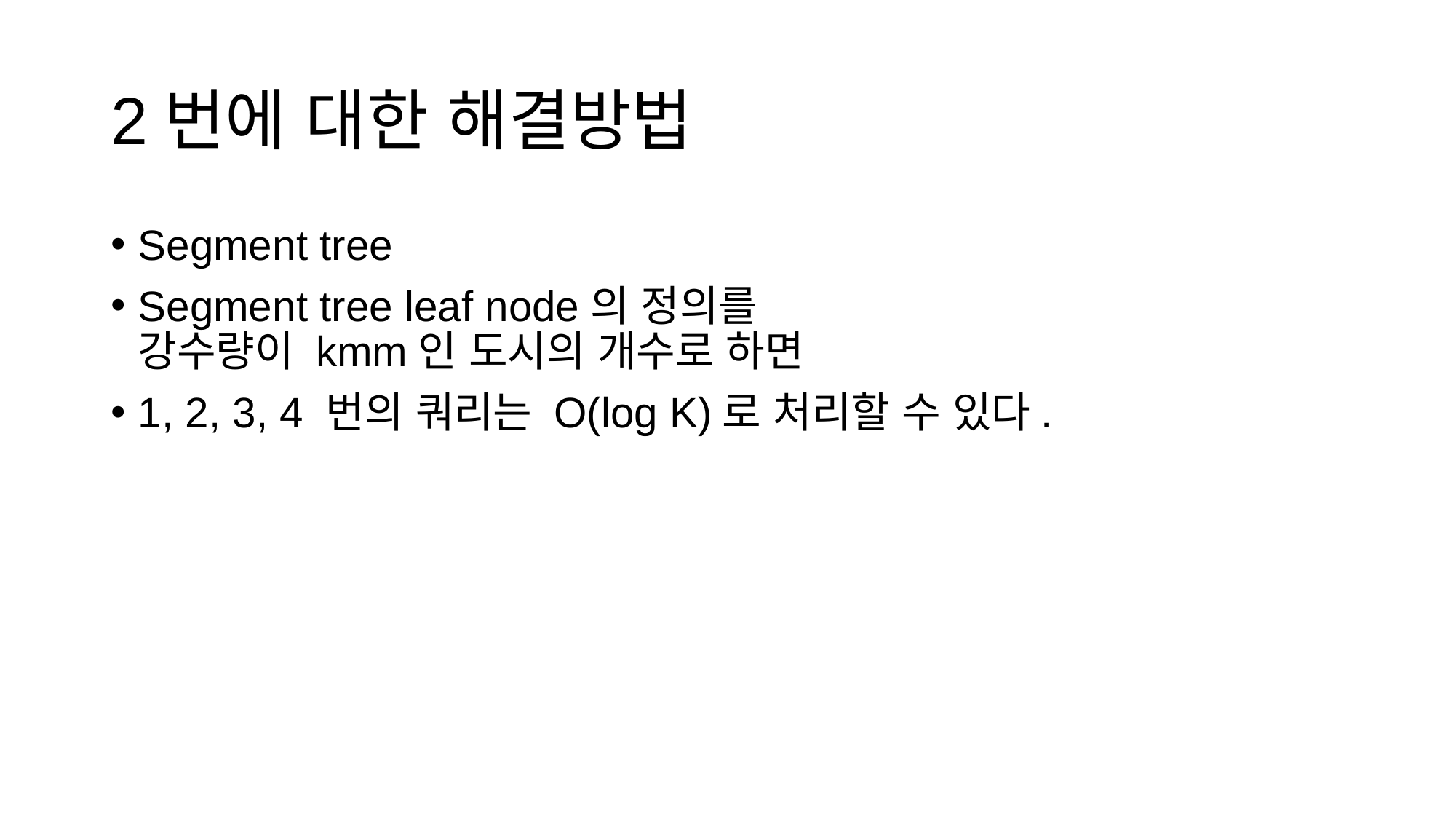

# 2번에 대한 해결방법
Segment tree
Segment tree leaf node의 정의를
강수량이 kmm인 도시의 개수로 하면
1, 2, 3, 4 번의 쿼리는 O(log K)로 처리할 수 있다.